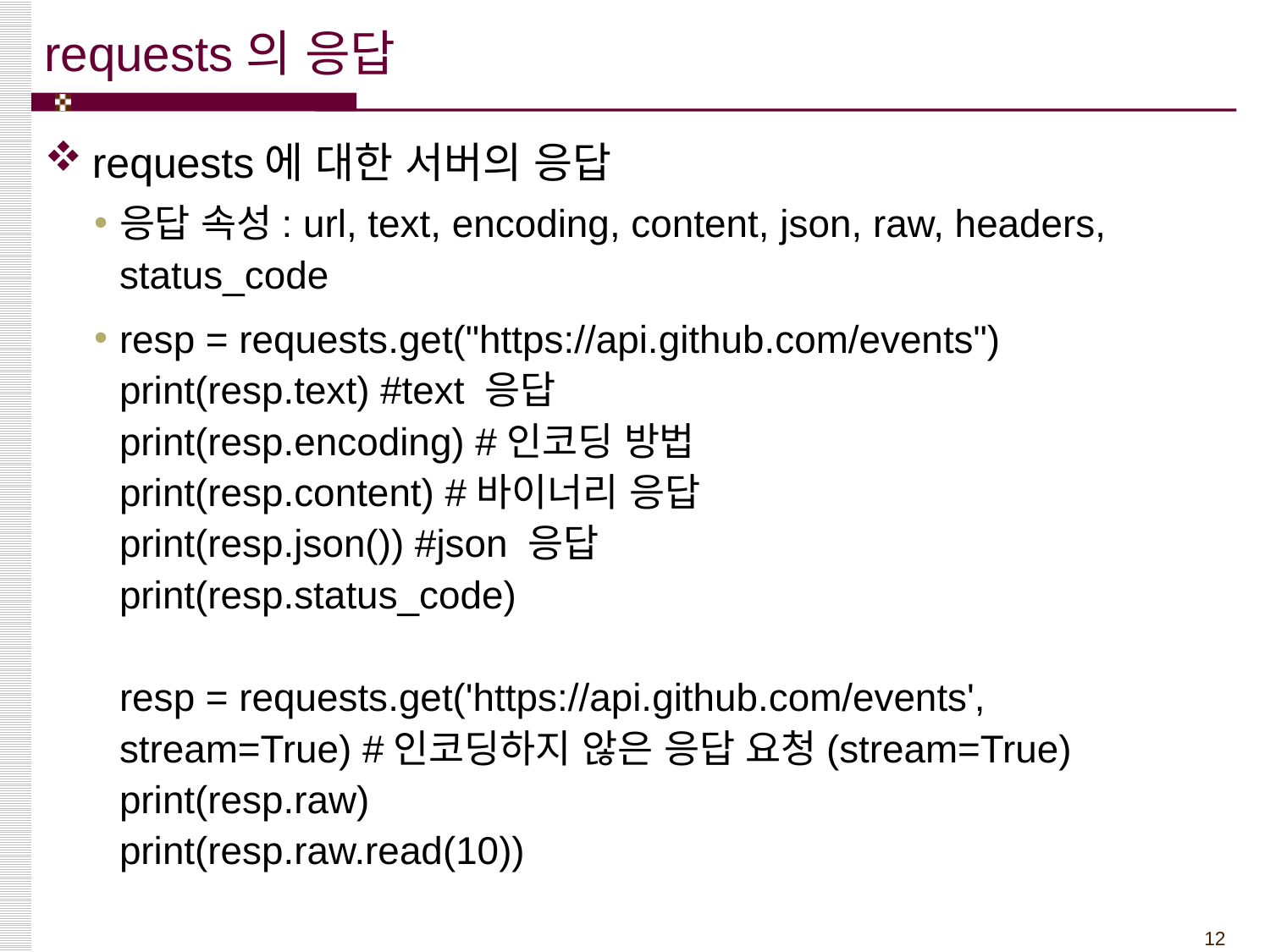

# requests의 응답
requests에 대한 서버의 응답
응답 속성: url, text, encoding, content, json, raw, headers, status_code
resp = requests.get("https://api.github.com/events")
print(resp.text) #text 응답
print(resp.encoding) #인코딩 방법
print(resp.content) #바이너리 응답
print(resp.json()) #json 응답
print(resp.status_code)
resp = requests.get('https://api.github.com/events', stream=True) #인코딩하지 않은 응답 요청(stream=True)
print(resp.raw)
print(resp.raw.read(10))